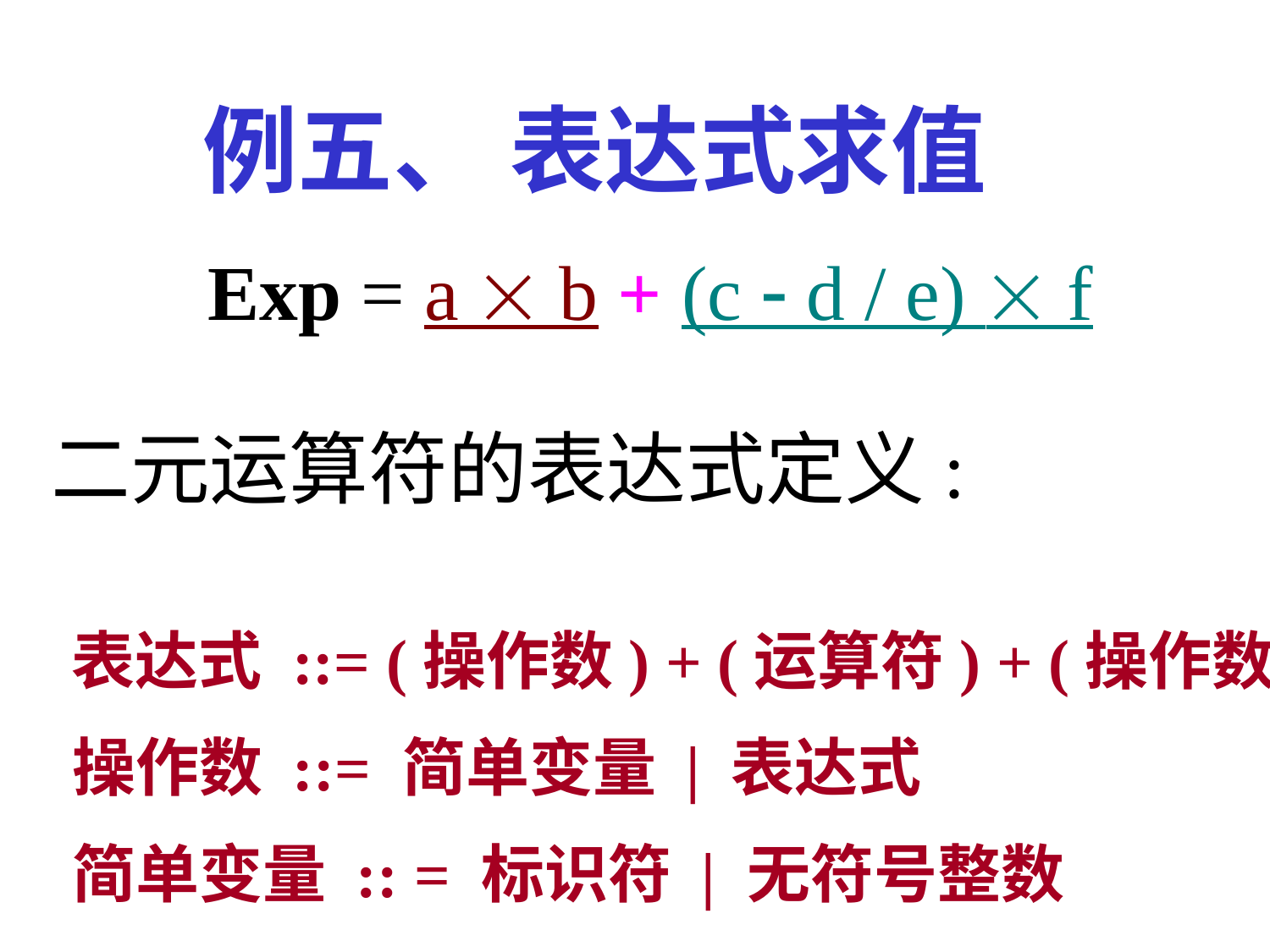

例五、 表达式求值
Exp = a × b + (c − d / e) × f
 二元运算符的表达式定义:

   表达式 ::= (操作数) + (运算符) + (操作数)
   操作数 ::= 简单变量 | 表达式
   简单变量 :: = 标识符 | 无符号整数